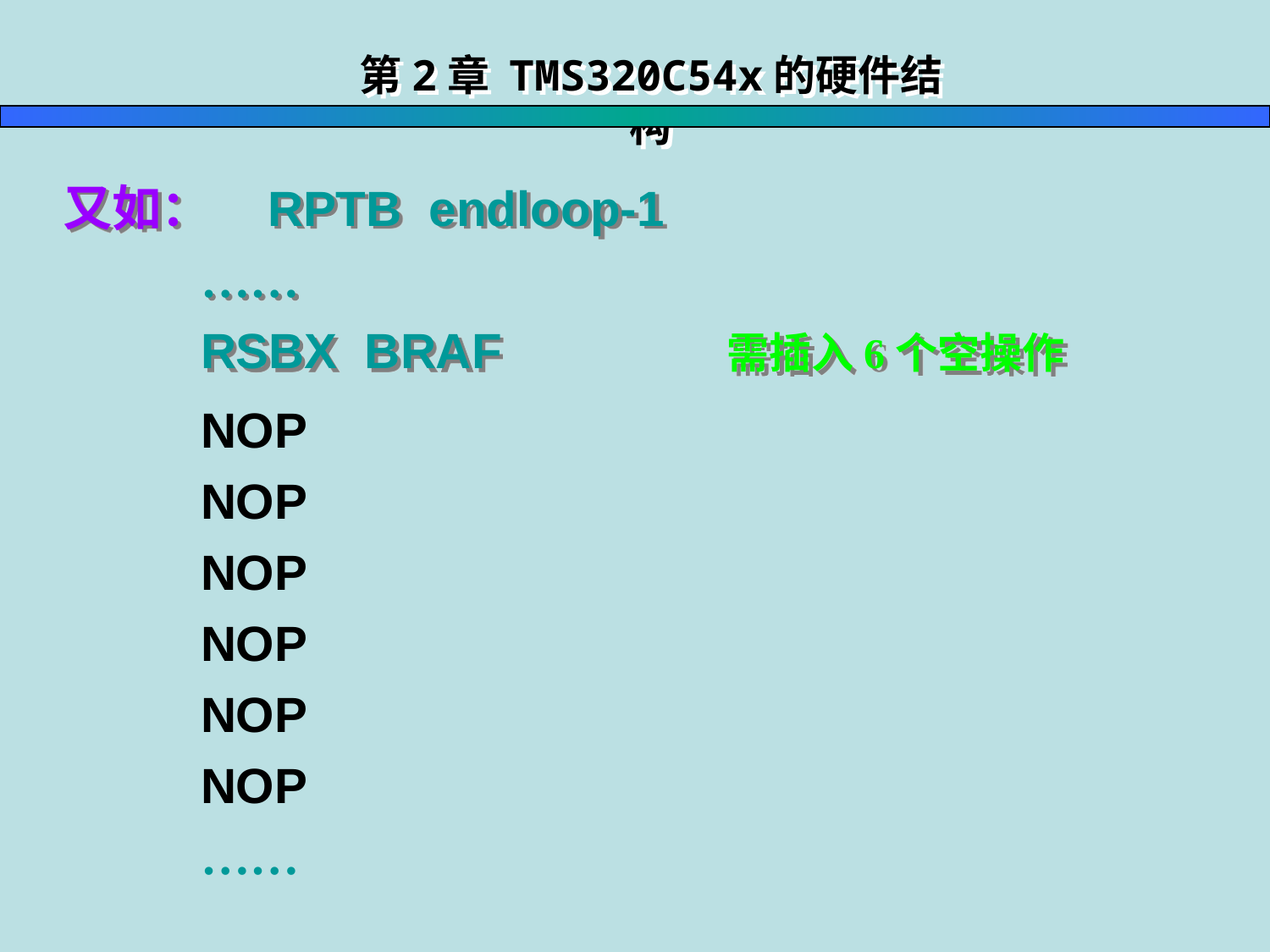

第2章 TMS320C54x的硬件结构

又如：    RPTB  endloop-1
          ……
          RSBX  BRAF                    需插入6个空操作
          ……
          NOP
          NOP
          NOP
          NOP
          NOP
          NOP
          ……

174